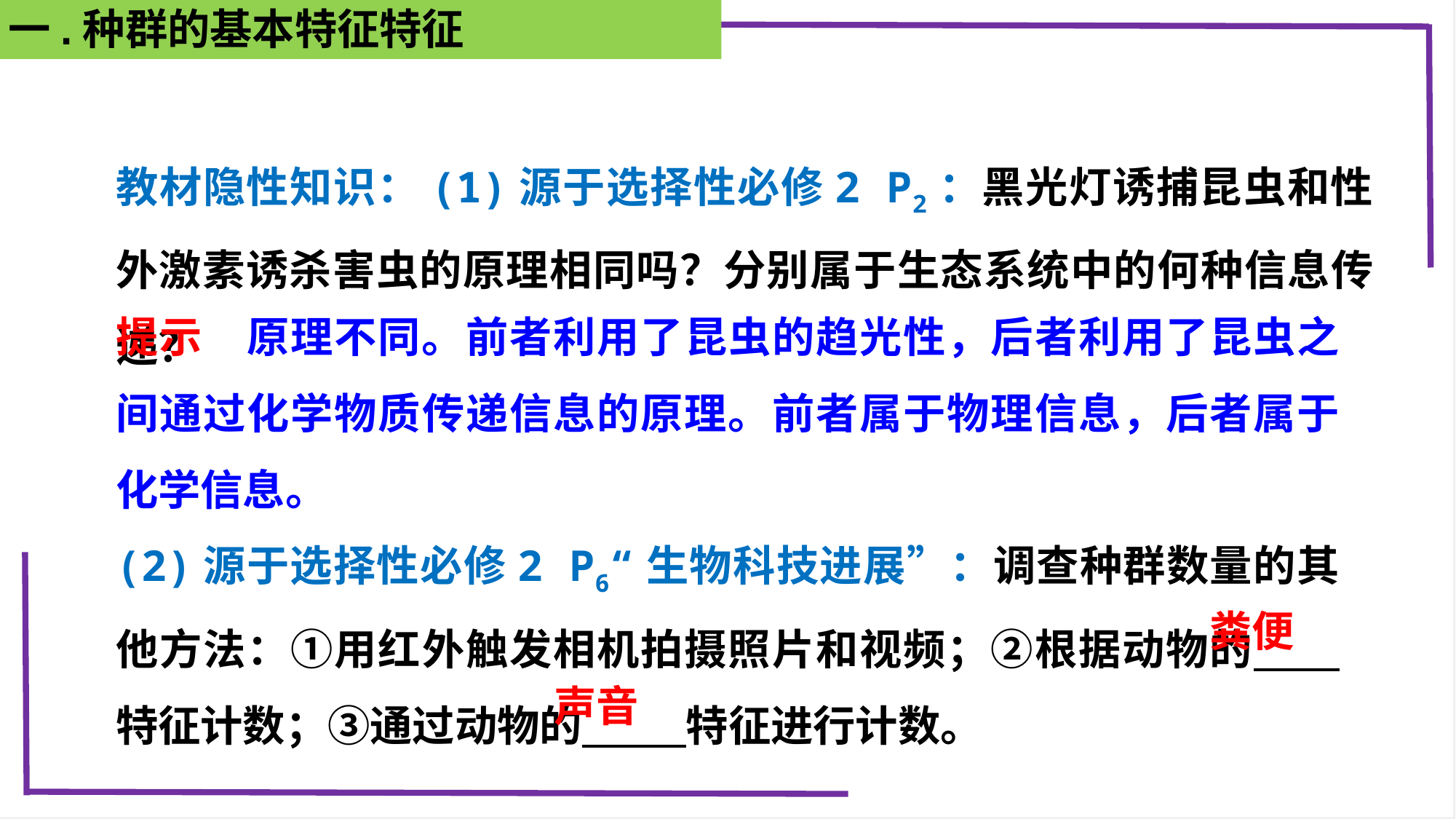

一.种群的基本特征特征
教材隐性知识：(1)源于选择性必修2 P2：黑光灯诱捕昆虫和性外激素诱杀害虫的原理相同吗？分别属于生态系统中的何种信息传递？
提示　原理不同。前者利用了昆虫的趋光性，后者利用了昆虫之间通过化学物质传递信息的原理。前者属于物理信息，后者属于化学信息。
(2)源于选择性必修2 P6“生物科技进展”：调查种群数量的其他方法：①用红外触发相机拍摄照片和视频；②根据动物的　　特征计数；③通过动物的　  　特征进行计数。
粪便
声音